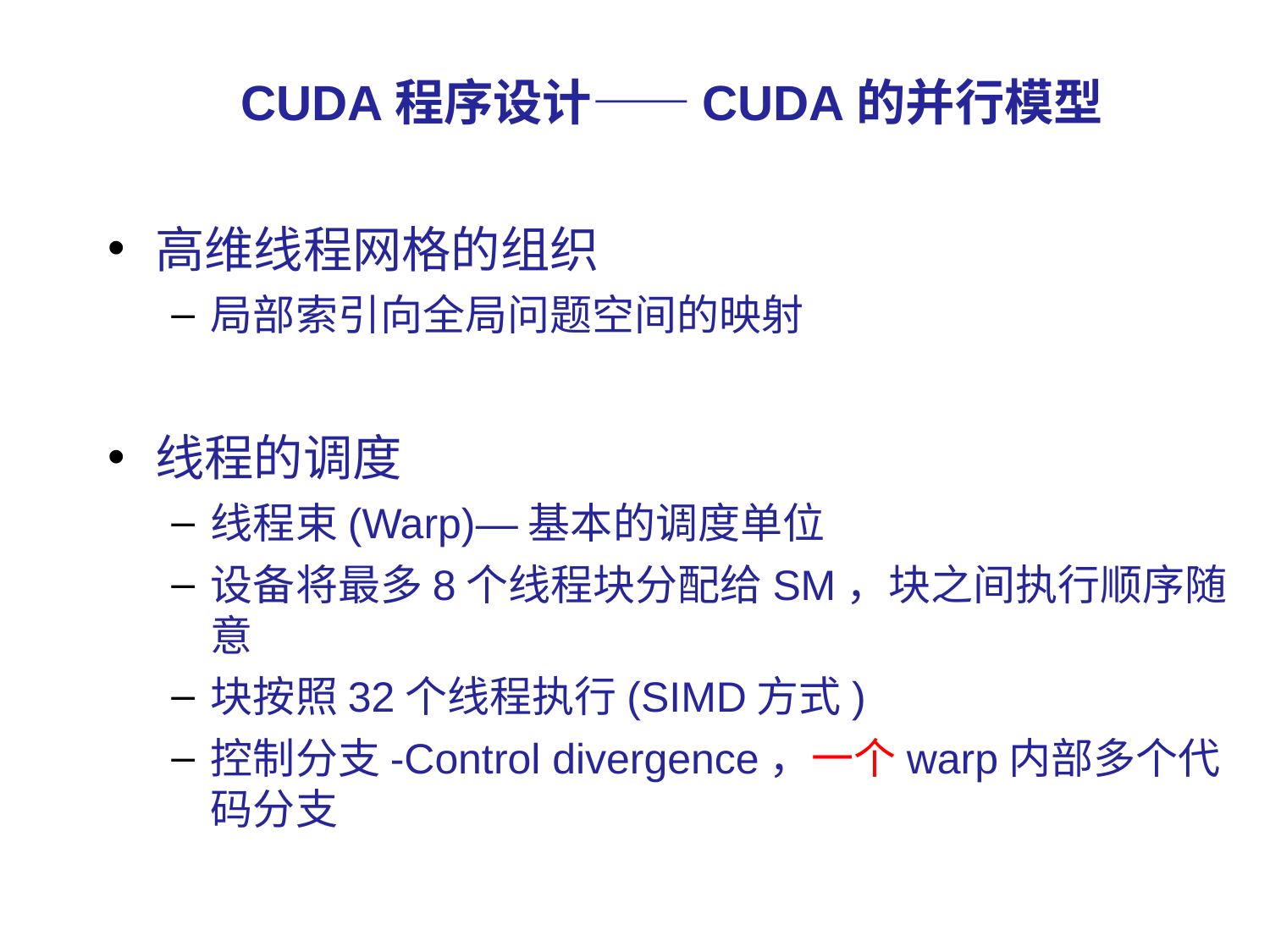

# CUDA程序设计——CUDA的并行模型
高维线程网格的组织
局部索引向全局问题空间的映射

线程的调度
线程束(Warp)—基本的调度单位
设备将最多8个线程块分配给SM，块之间执行顺序随意
块按照32个线程执行(SIMD方式)
控制分支-Control divergence，一个warp内部多个代码分支